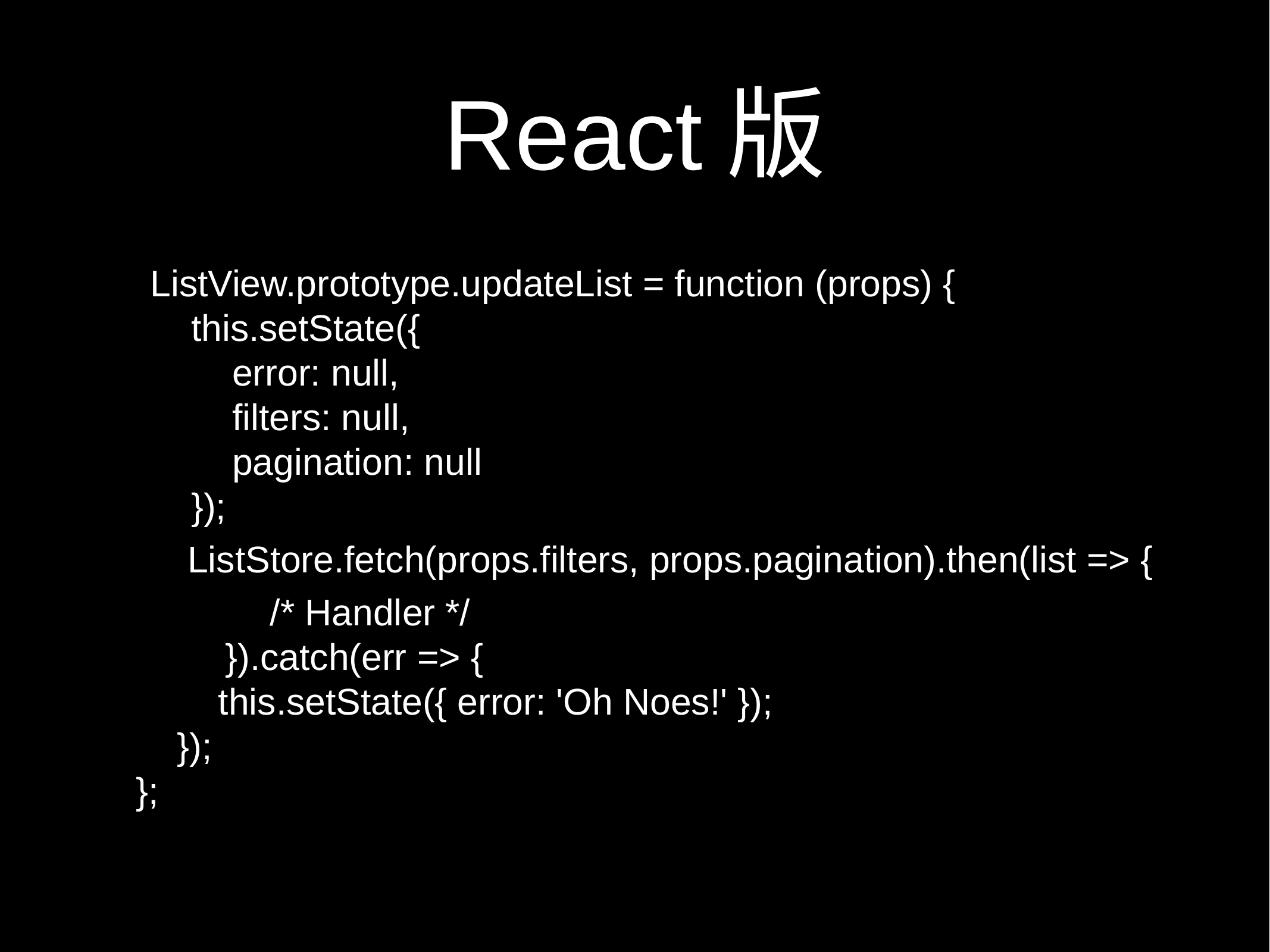

# React版
ListView.prototype.updateList = function (props) {
    this.setState({
        error: null,
        filters: null,
        pagination: null
    });
    ListStore.fetch(props.filters, props.pagination).then(list => {
/* Handler */
}).catch(err => {
        this.setState({ error: 'Oh Noes!' });
    });
};